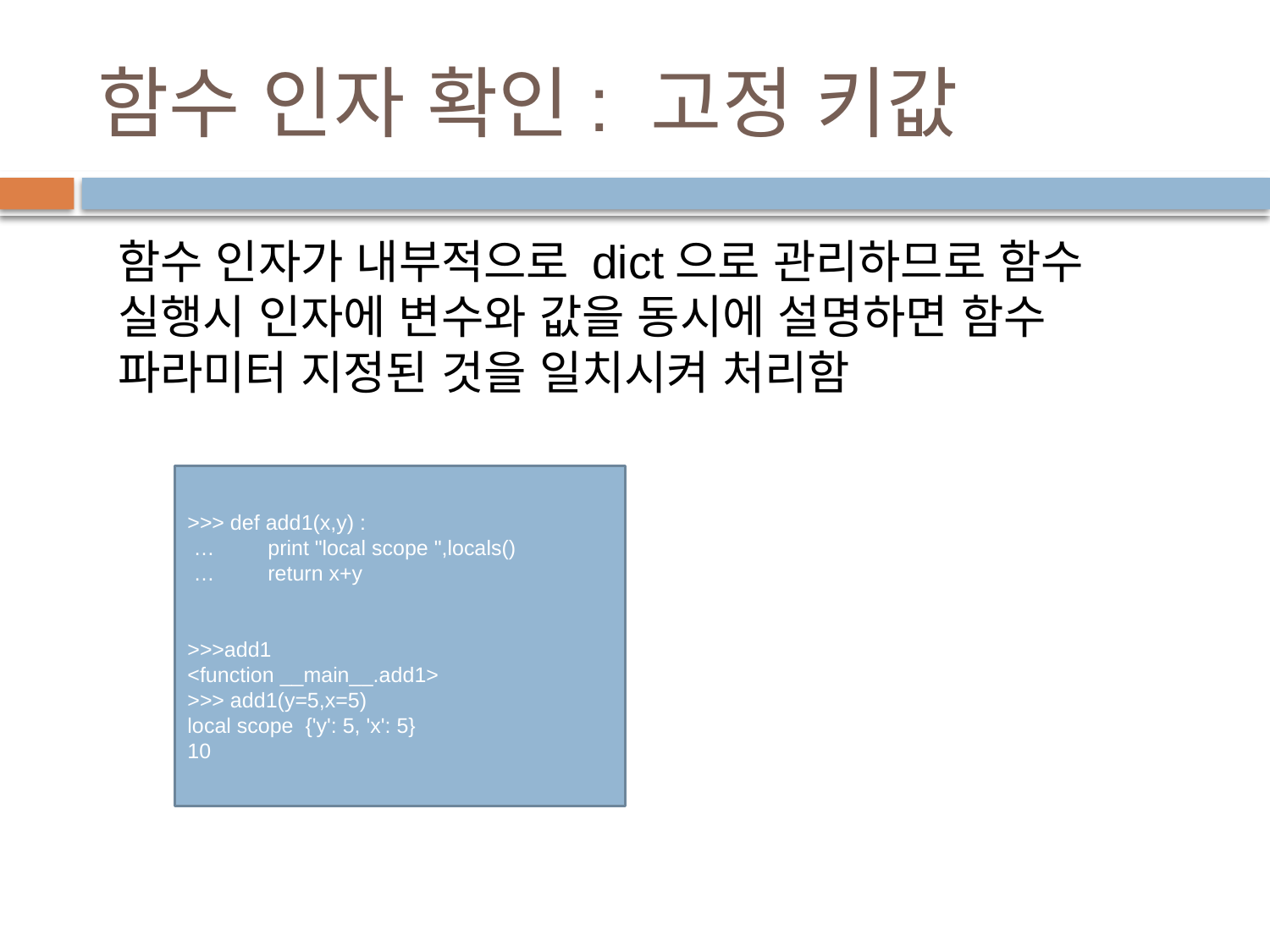

# 함수 인자 확인: 고정 키값
함수 인자가 내부적으로 dict으로 관리하므로 함수 실행시 인자에 변수와 값을 동시에 설명하면 함수 파라미터 지정된 것을 일치시켜 처리함
>>> def add1(x,y) :
 …         print "local scope ",locals()
 …         return x+y

>>>add1
<function __main__.add1>
>>> add1(y=5,x=5)
local scope  {'y': 5, 'x': 5}
10